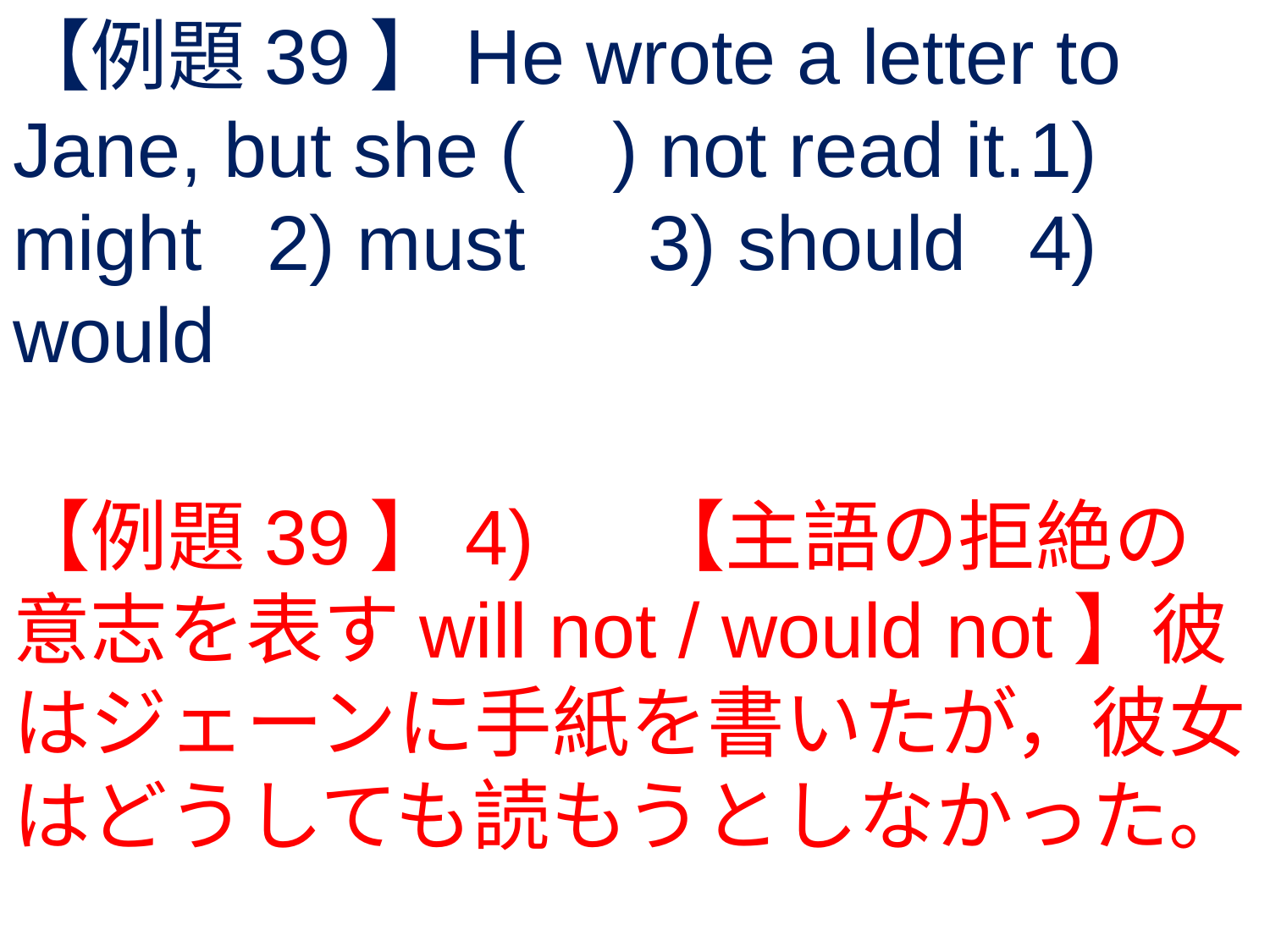

# 【例題39】He wrote a letter to Jane, but she (    ) not read it.	1) might	2) must	3) should	4) would
【例題39】4) 	【主語の拒絶の意志を表すwill not / would not】彼はジェーンに手紙を書いたが，彼女はどうしても読もうとしなかった。